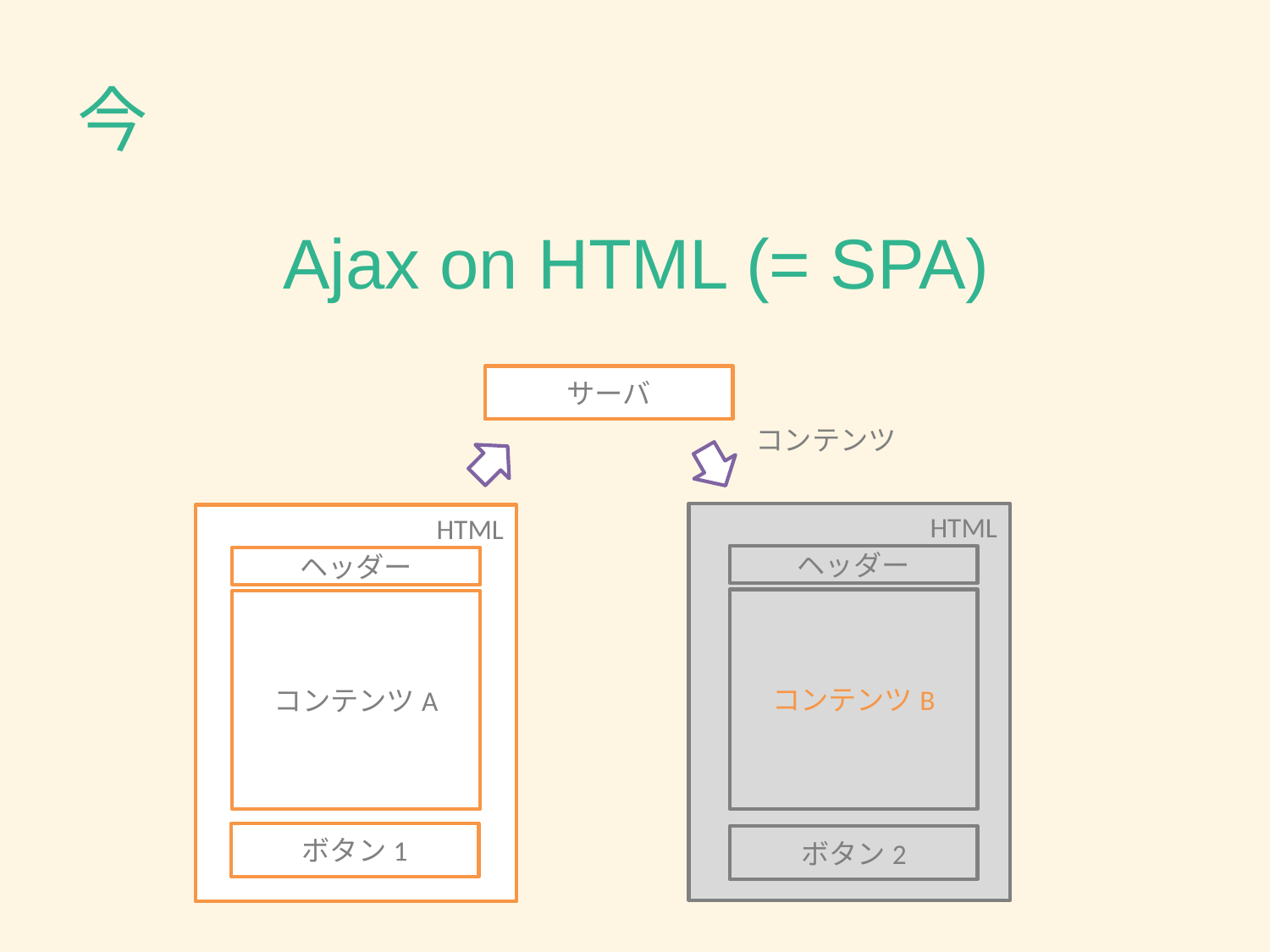

今

Ajax on HTML (= SPA)
サーバ
コンテンツ

HTML
HTML
ヘッダー
ヘッダー
コンテンツB
コンテンツA
ボタン1
ボタン2